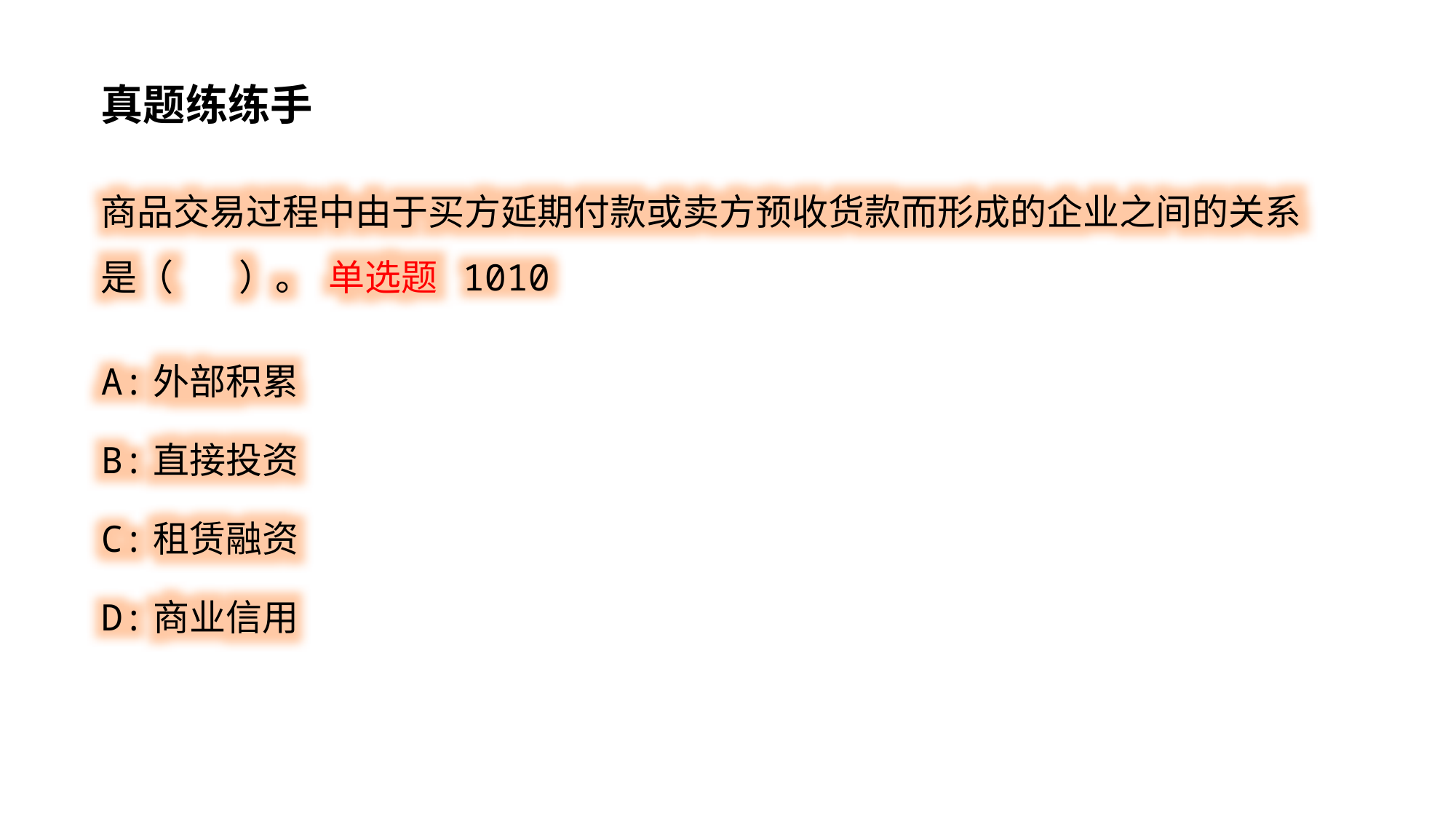

真题练练手
商品交易过程中由于买方延期付款或卖方预收货款而形成的企业之间的关系是（        ）。  单选题  1010

A:外部积累

B:直接投资

C:租赁融资

D:商业信用